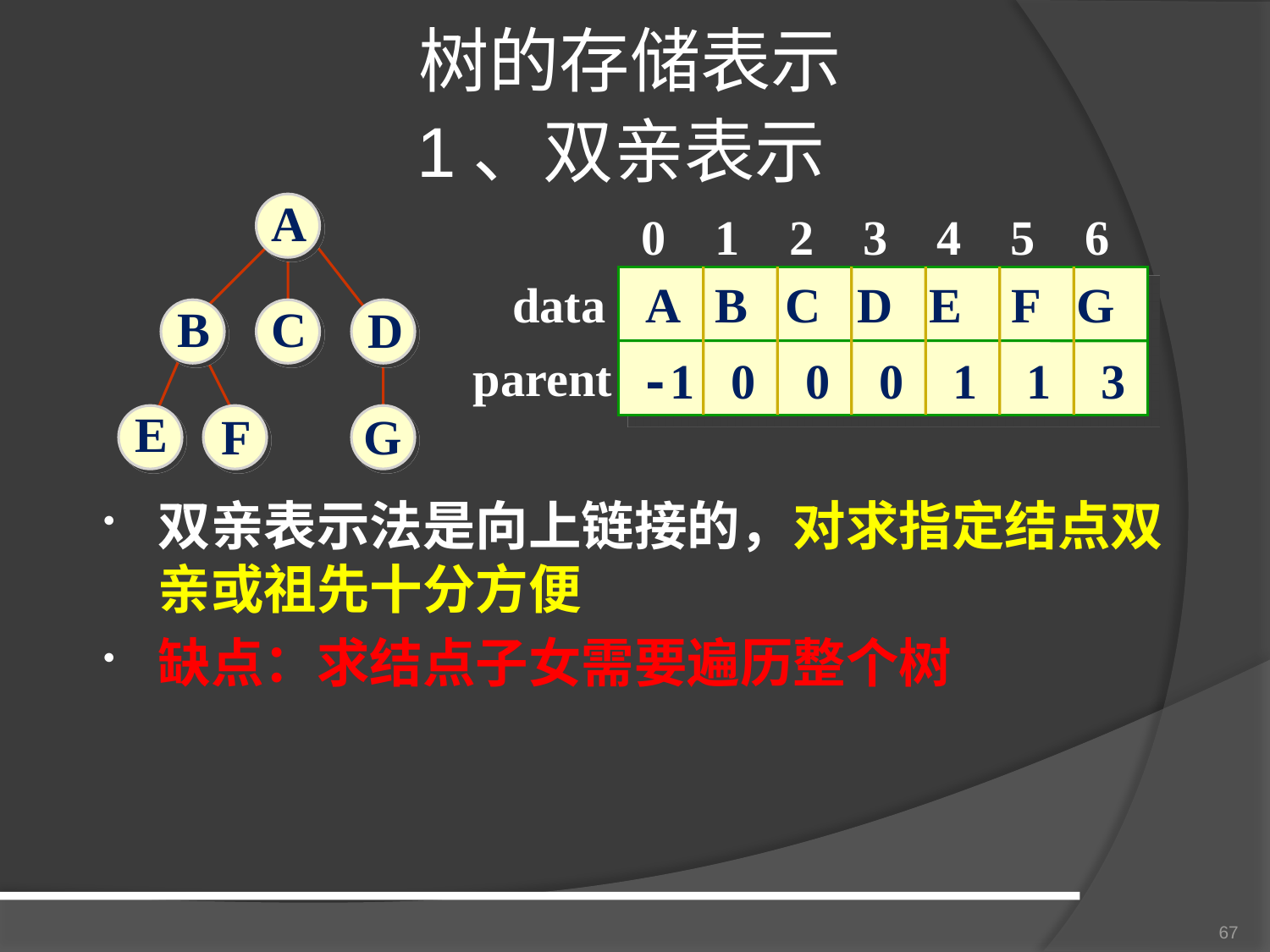

树的存储表示
# 1、双亲表示
A

B
C
D

E
F
G

0    1    2    3    4    5    6
data

A   B   C   D   E    F   G

parent

-1   0    0    0    1    1    3
双亲表示法是向上链接的，对求指定结点双亲或祖先十分方便
缺点：求结点子女需要遍历整个树
67